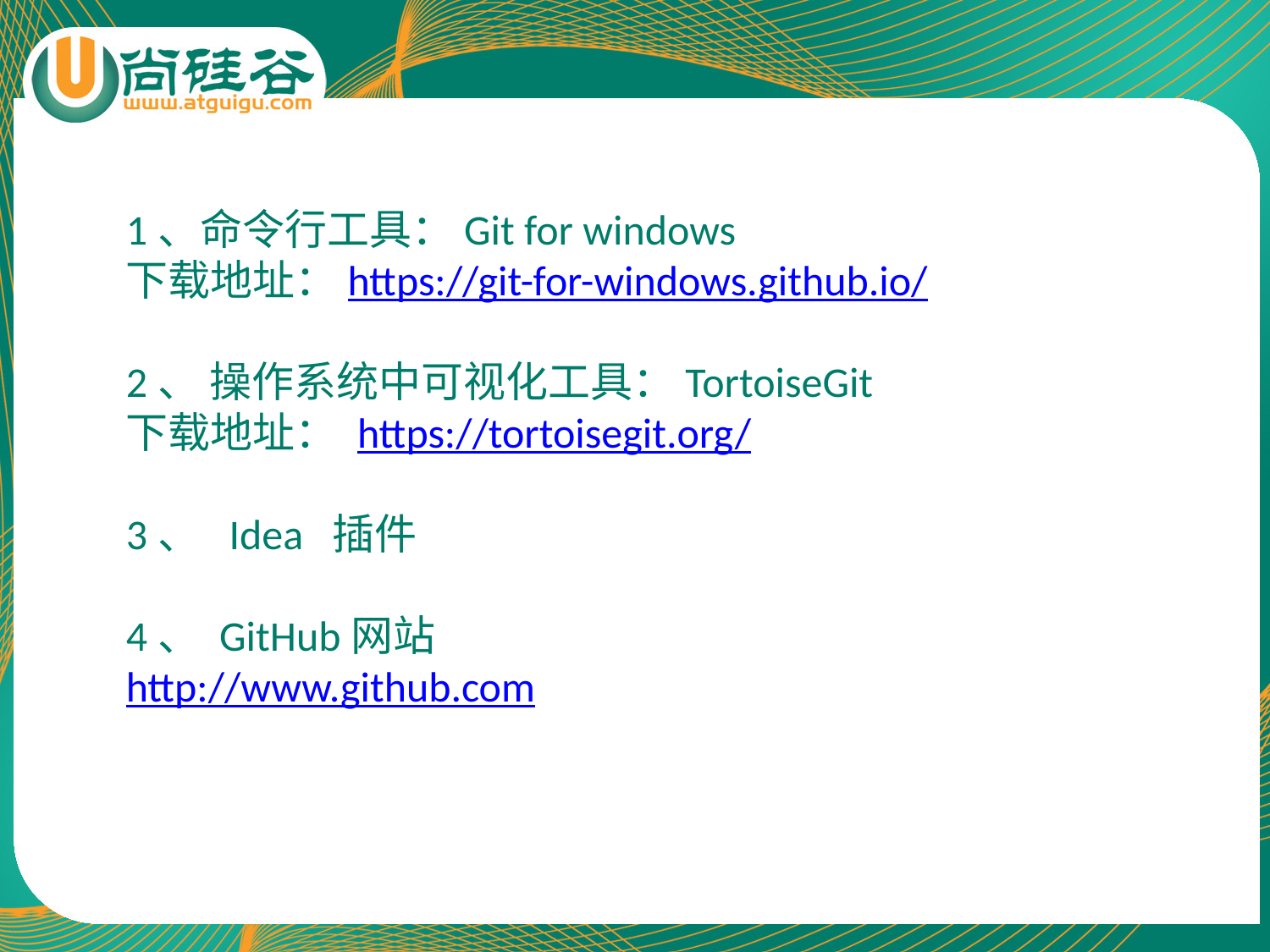

1、命令行工具：Git for windows
下载地址：https://git-for-windows.github.io/

2、 操作系统中可视化工具：TortoiseGit
下载地址： https://tortoisegit.org/

3、  Idea  插件

4、 GitHub网站
http://www.github.com